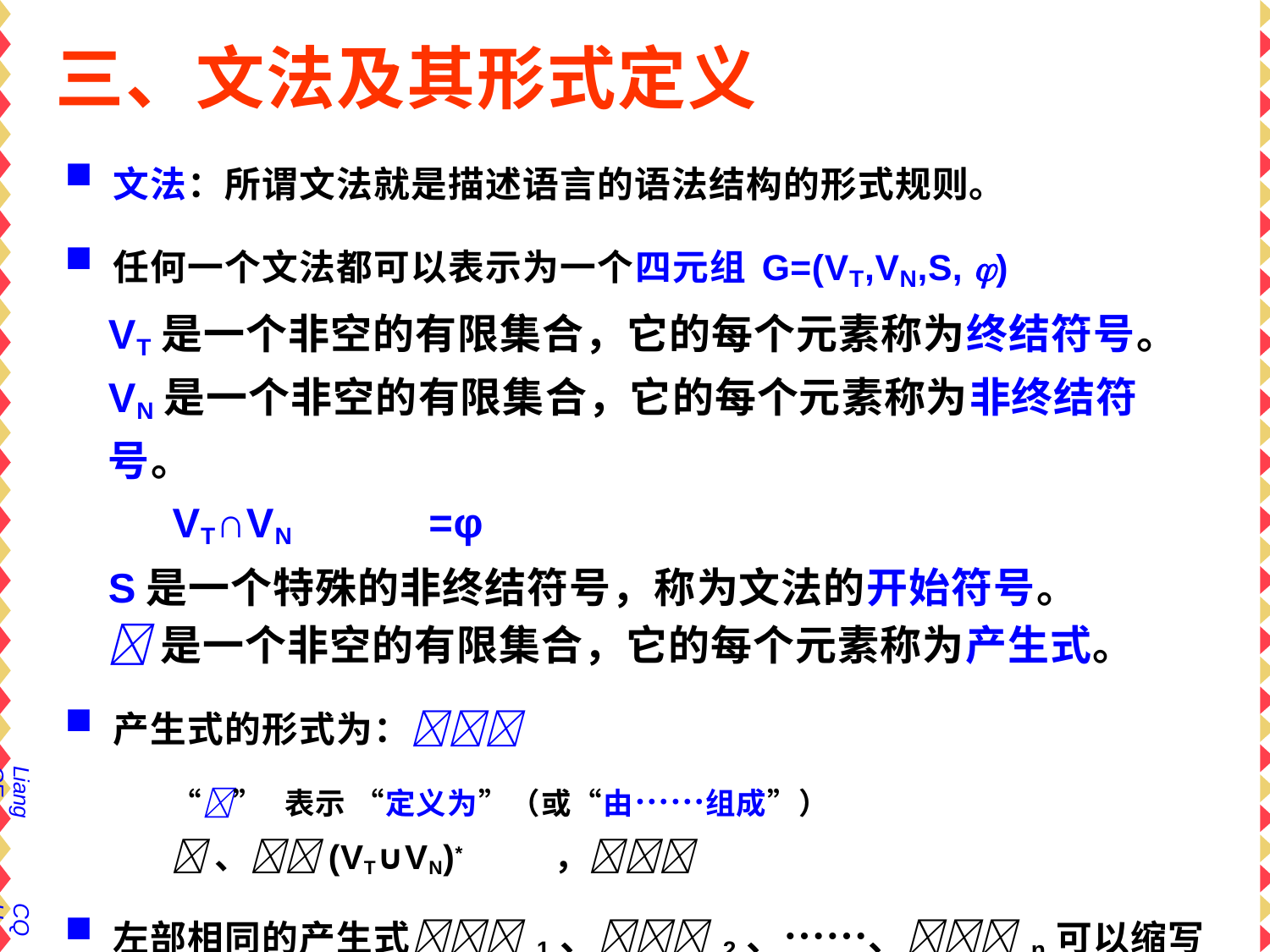

# 三、文法及其形式定义
文法：所谓文法就是描述语言的语法结构的形式规则。
任何一个文法都可以表示为一个四元组G=(VT,VN,S, ϕ)
VT是一个非空的有限集合，它的每个元素称为终结符号。 VN是一个非空的有限集合，它的每个元素称为非终结符号。
VT∩VN	=φ
S是一个特殊的非终结符号，称为文法的开始符号。
ϕ是一个非空的有限集合，它的每个元素称为产生式。
产生式的形式为：α→β
“→” 表示 “定义为”（或“由……组成”）
α、β∈(VT∪VN)*	，α≠ε
左部相同的产生式α→β1、α→β2、……、α→βn可以缩写
α→β1|β2|……|βn
“|”	表示 “或”， 每个βi(i=1,2,…,n)称为α的一个候选式
10
Liang GE
CQU